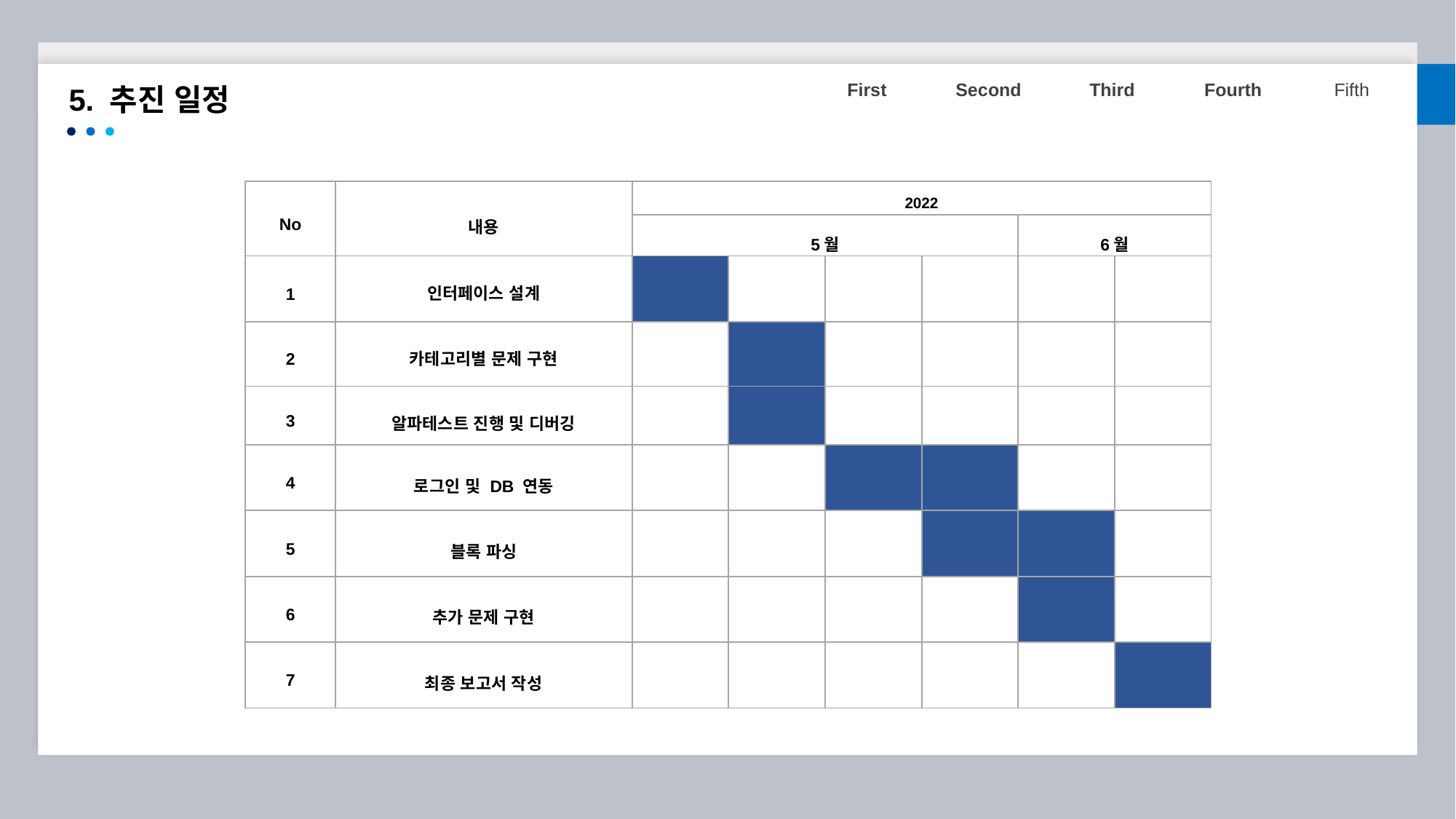

First
Second
Third
Fourth
Fifth
5. 추진 일정

| No | 내용 | 2022 |  |  |  |  |  |
| --- | --- | --- | --- | --- | --- | --- | --- |
|  |  | 5월 |  |  |  | 6월 |  |
| 1 | 인터페이스 설계 |  |  |  |  |  |  |
| 2 | 카테고리별 문제 구현 |  |  |  |  |  |  |
| 3 | 알파테스트 진행 및 디버깅 |  |  |  |  |  |  |
| 4 | 로그인 및 DB 연동 |  |  |  |  |  |  |
| 5 | 블록 파싱 |  |  |  |  |  |  |
| 6 | 추가 문제 구현 |  |  |  |  |  |  |
| 7 | 최종 보고서 작성 |  |  |  |  |  |  |